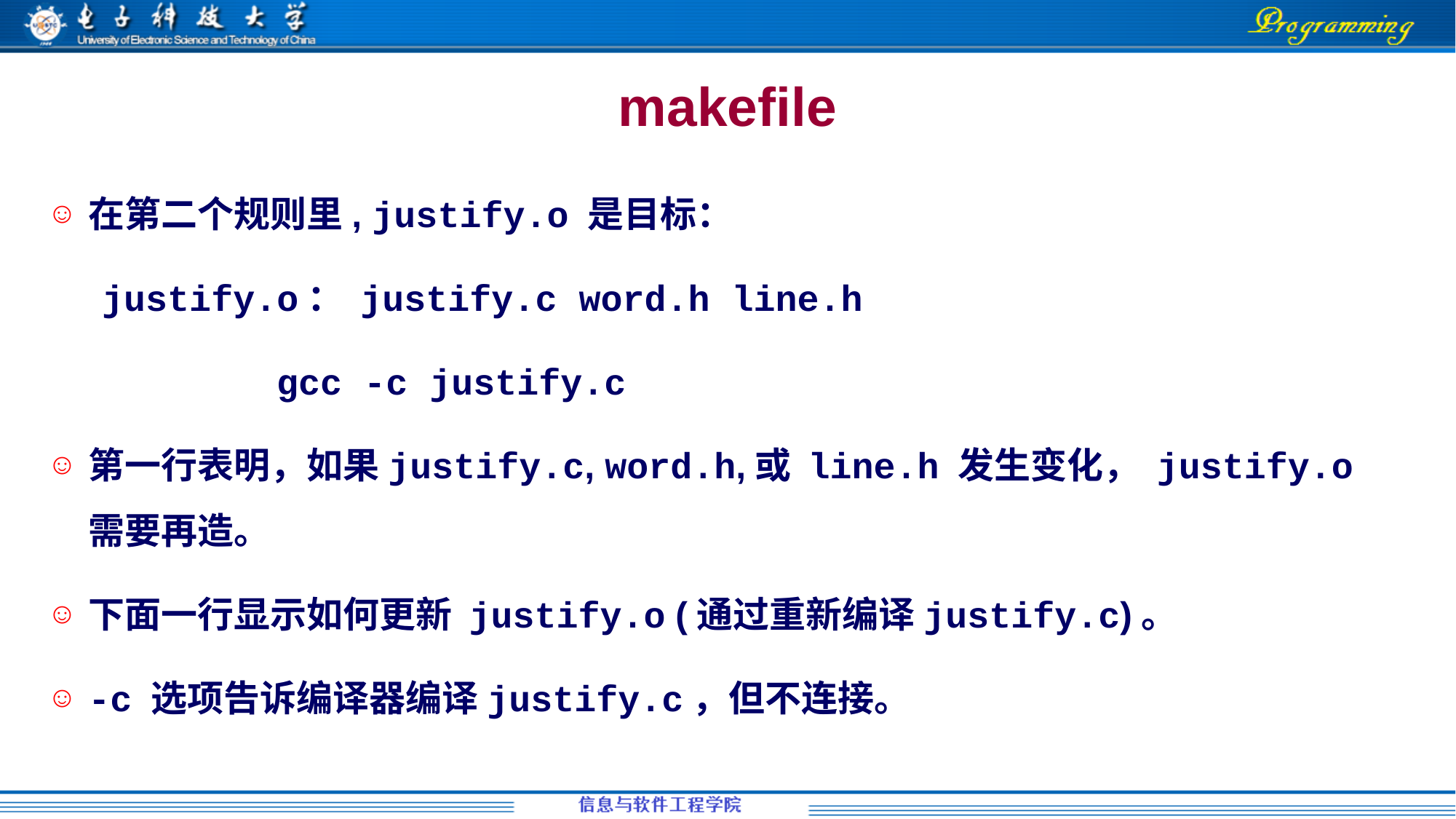

makefile
在第二个规则里, justify.o 是目标：
justify.o： justify.c word.h line.h
        gcc -c justify.c
第一行表明，如果justify.c, word.h,或 line.h 发生变化， justify.o 需要再造。
下面一行显示如何更新 justify.o (通过重新编译justify.c)。
-c 选项告诉编译器编译justify.c，但不连接。